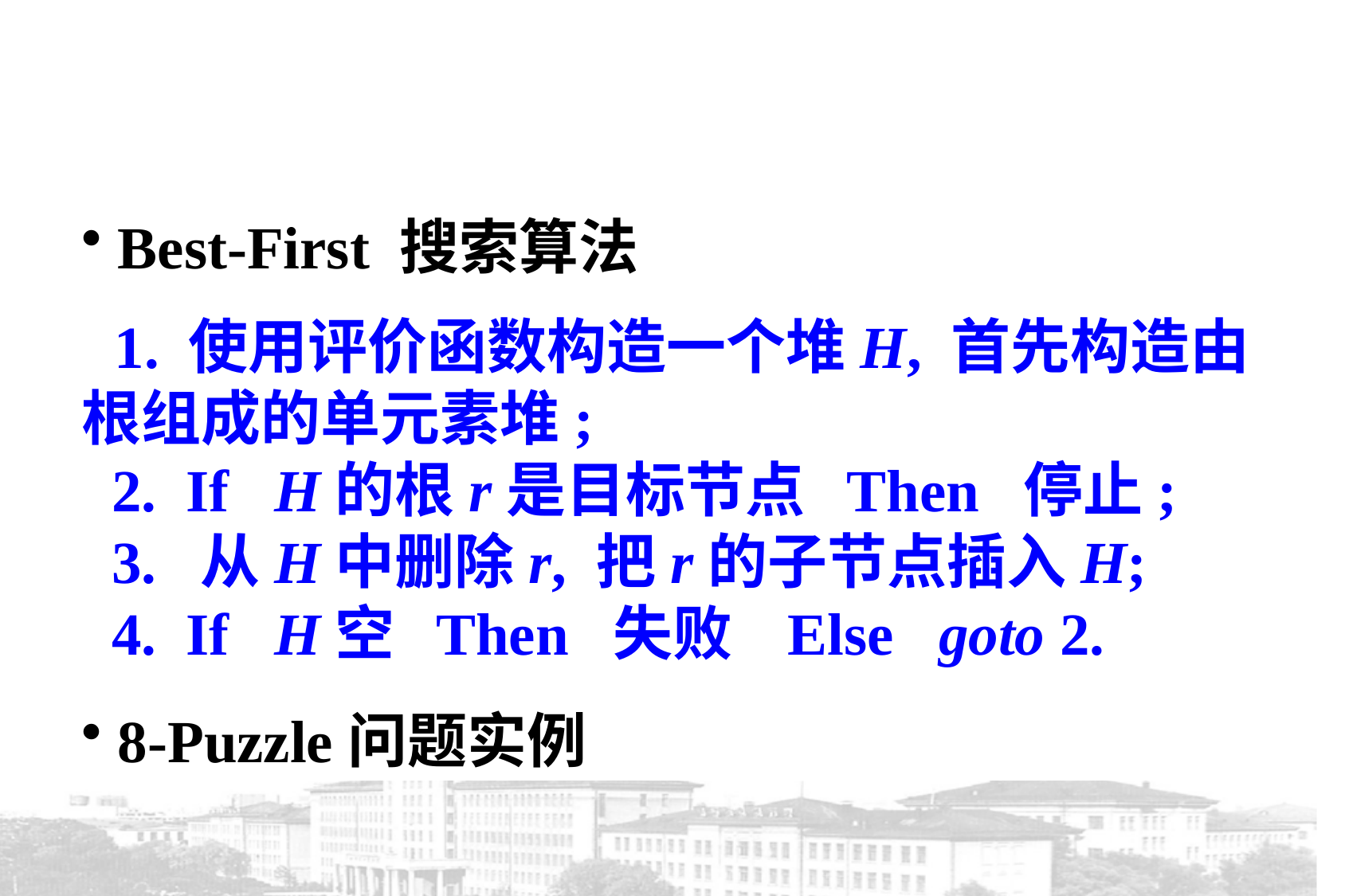

Best-First 搜索算法

  1. 使用评价函数构造一个堆H, 首先构造由根组成的单元素堆;
  2.  If   H的根r是目标节点  Then  停止;
  3.  从H中删除r, 把r的子节点插入H;
  4.  If   H空  Then  失败   Else   goto 2.

 8-Puzzle问题实例